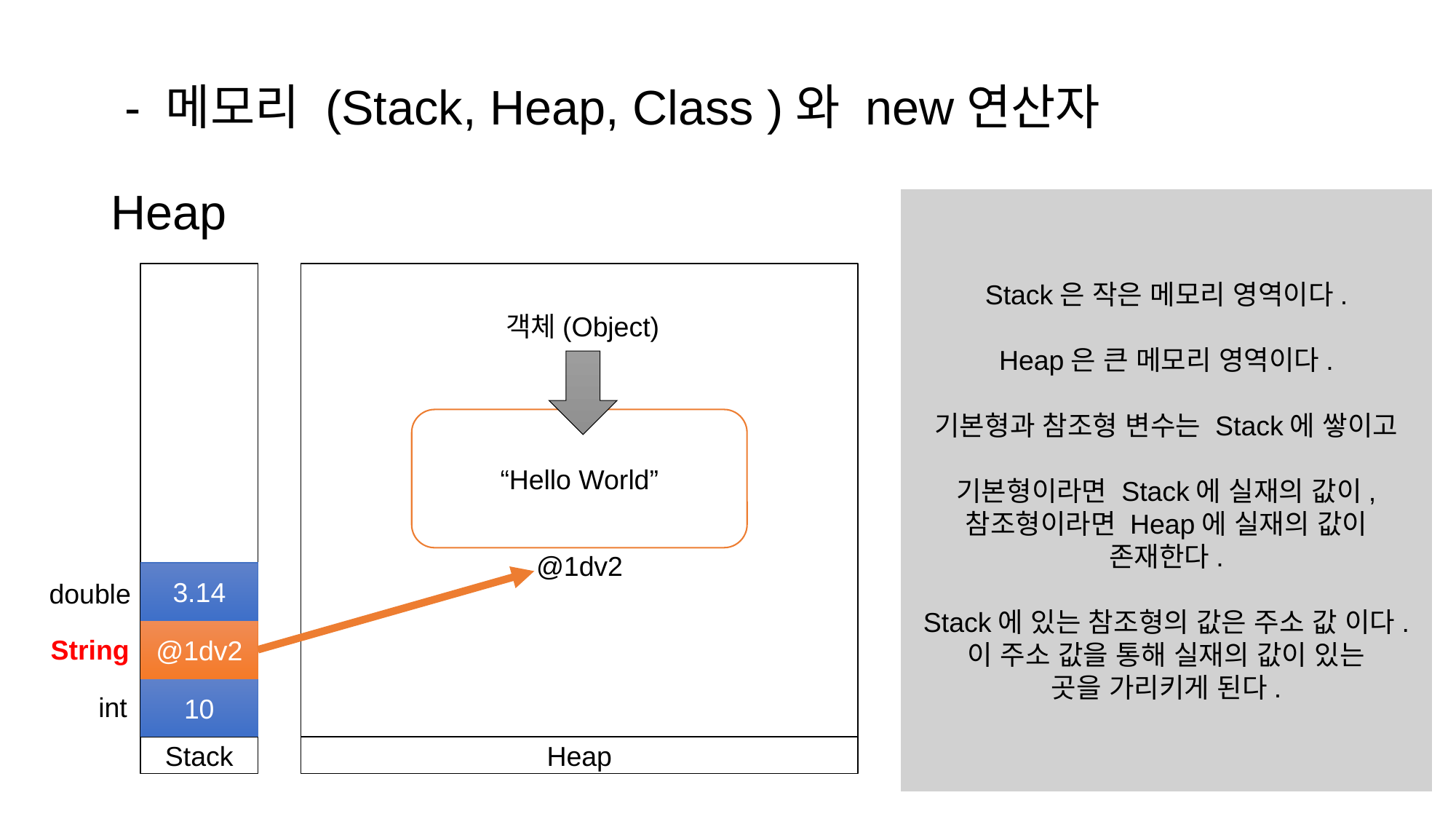

# - 메모리 (Stack, Heap, Class )와 new연산자 Heap
Stack은 작은 메모리 영역이다.

Heap은 큰 메모리 영역이다.

기본형과 참조형 변수는 Stack에 쌓이고

기본형이라면 Stack에 실재의 값이,
참조형이라면 Heap에 실재의 값이
존재한다.

Stack에 있는 참조형의 값은 주소 값 이다.
이 주소 값을 통해 실재의 값이 있는
곳을 가리키게 된다.

객체(Object)

“Hello World”
@1dv2
3.14
double
@1dv2
String
10
int
Stack
Heap